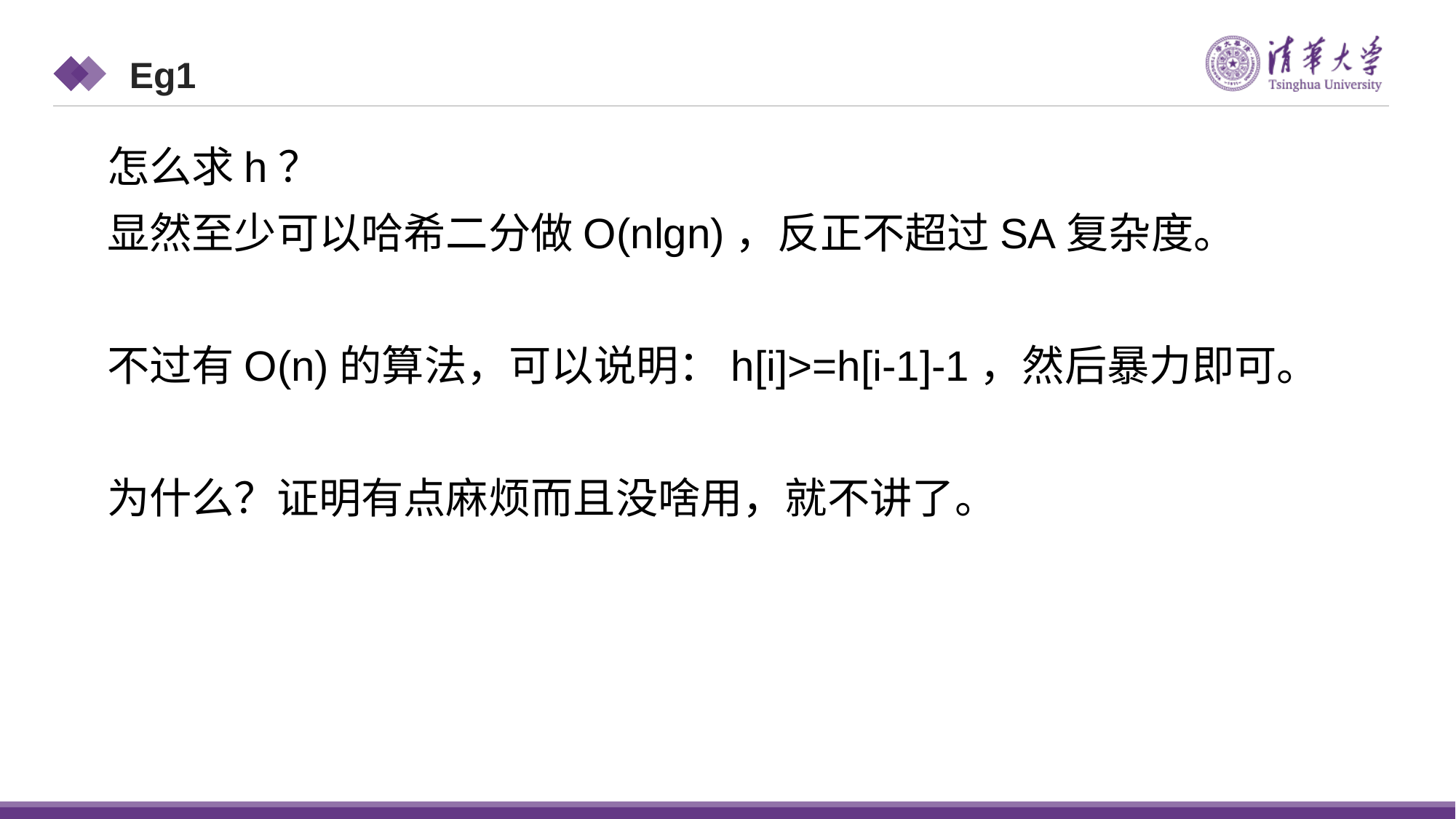

Eg1
怎么求h？
显然至少可以哈希二分做O(nlgn)，反正不超过SA复杂度。

不过有O(n)的算法，可以说明：h[i]>=h[i-1]-1，然后暴力即可。

为什么？证明有点麻烦而且没啥用，就不讲了。